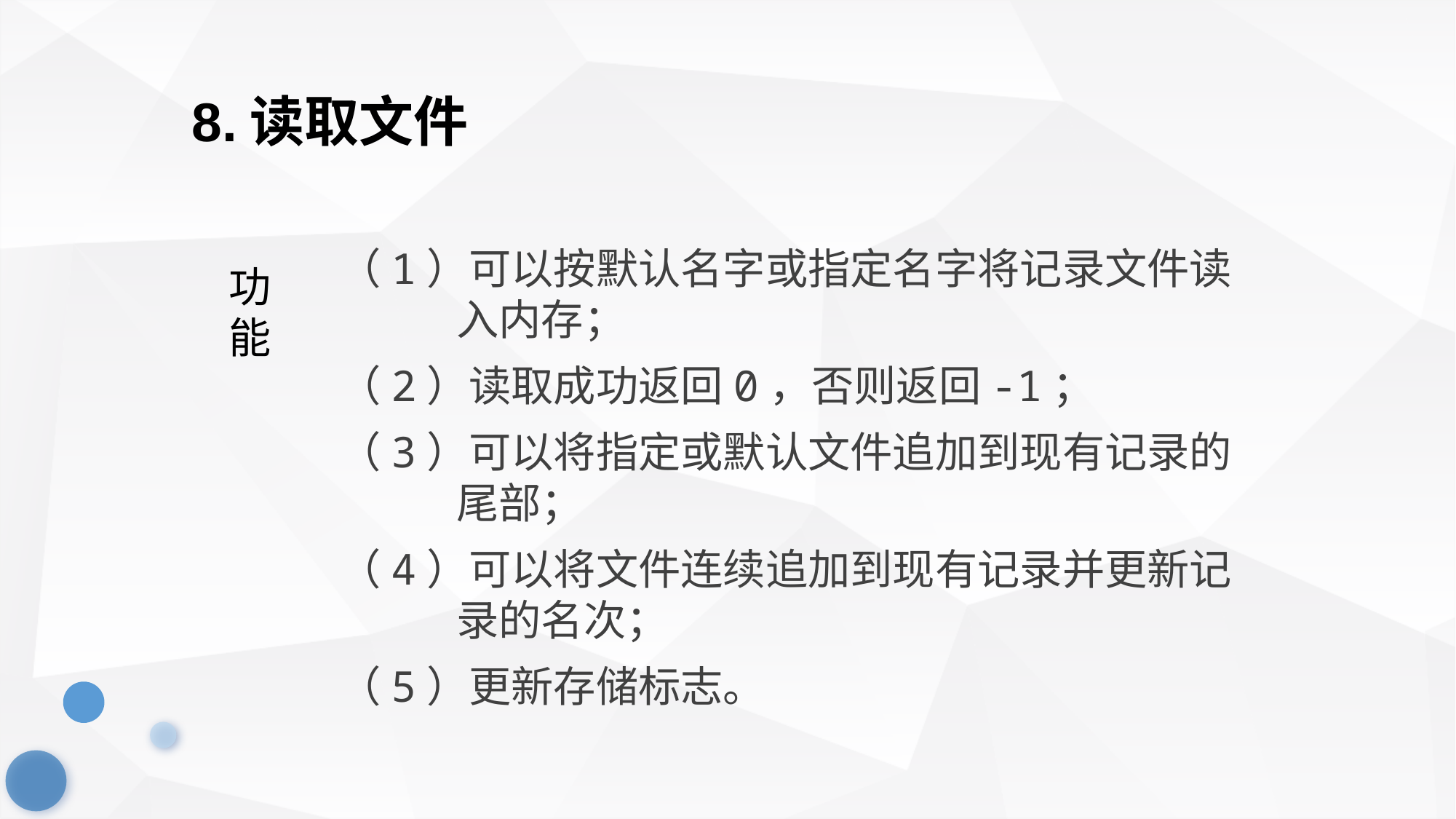

8.读取文件
（1）可以按默认名字或指定名字将记录文件读入内存；
（2）读取成功返回0，否则返回-1；
（3）可以将指定或默认文件追加到现有记录的尾部；
（4）可以将文件连续追加到现有记录并更新记录的名次；
（5）更新存储标志。
功能